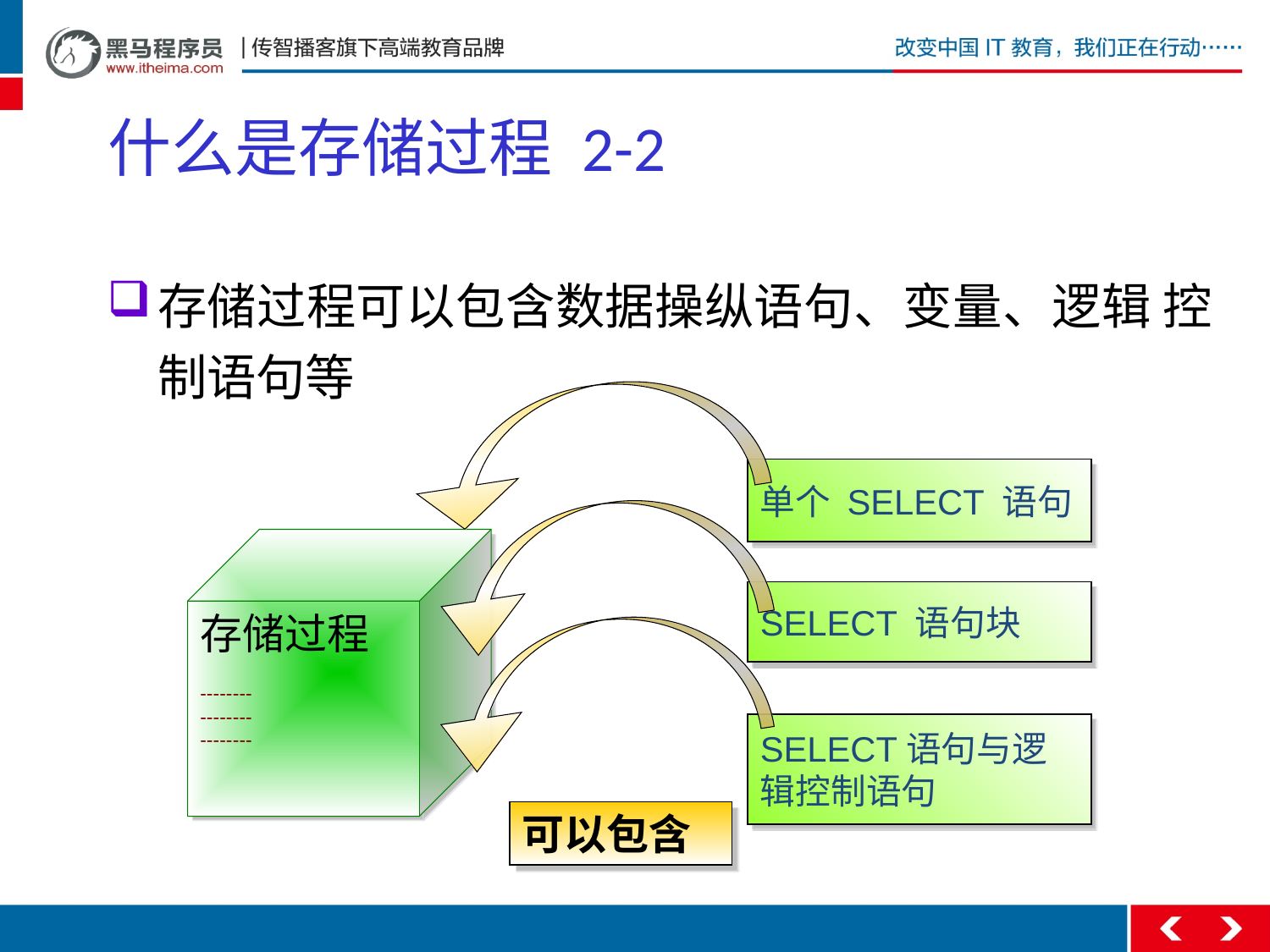

# 什么是存储过程 2-2
存储过程可以包含数据操纵语句、变量、逻辑 控制语句等

单个 SELECT 语句

存储过程

--------
--------
--------
SELECT 语句块
SELECT语句与逻辑控制语句
可以包含